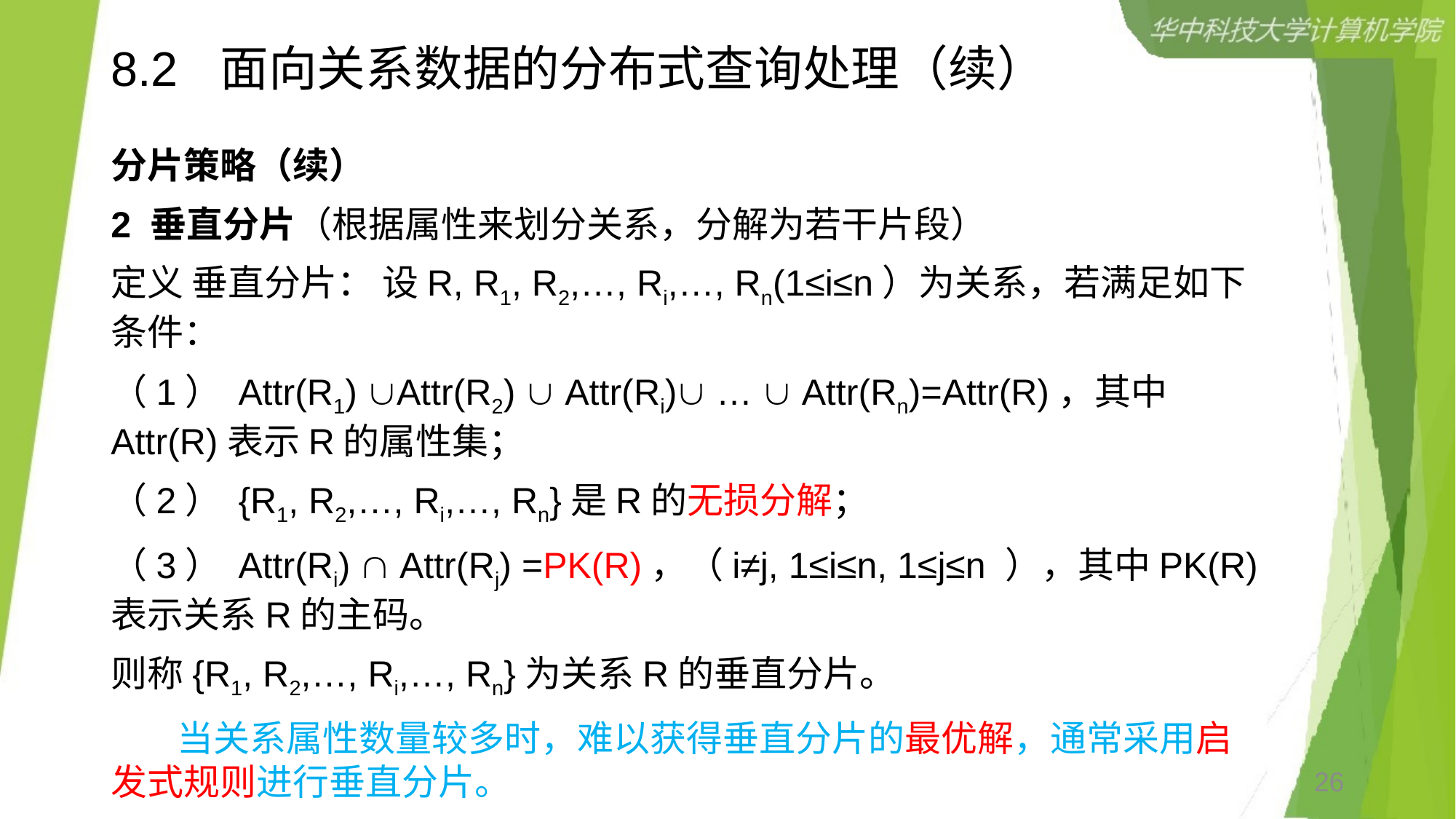

# 8.2	面向关系数据的分布式查询处理（续）
分片策略（续）
2 垂直分片（根据属性来划分关系，分解为若干片段）
定义 垂直分片： 设R, R1, R2,…, Ri,…, Rn(1≤i≤n）为关系，若满足如下条件：
（1） Attr(R1) ∪Attr(R2) ∪ Attr(Ri)∪ … ∪ Attr(Rn)=Attr(R)，其中Attr(R)表示R的属性集；
（2） {R1, R2,…, Ri,…, Rn}是R的无损分解；
（3） Attr(Ri) ∩ Attr(Rj) =PK(R)，（i≠j, 1≤i≤n, 1≤j≤n ），其中PK(R)表示关系R的主码。
则称{R1, R2,…, Ri,…, Rn}为关系R的垂直分片。
       当关系属性数量较多时，难以获得垂直分片的最优解，通常采用启发式规则进行垂直分片。
26